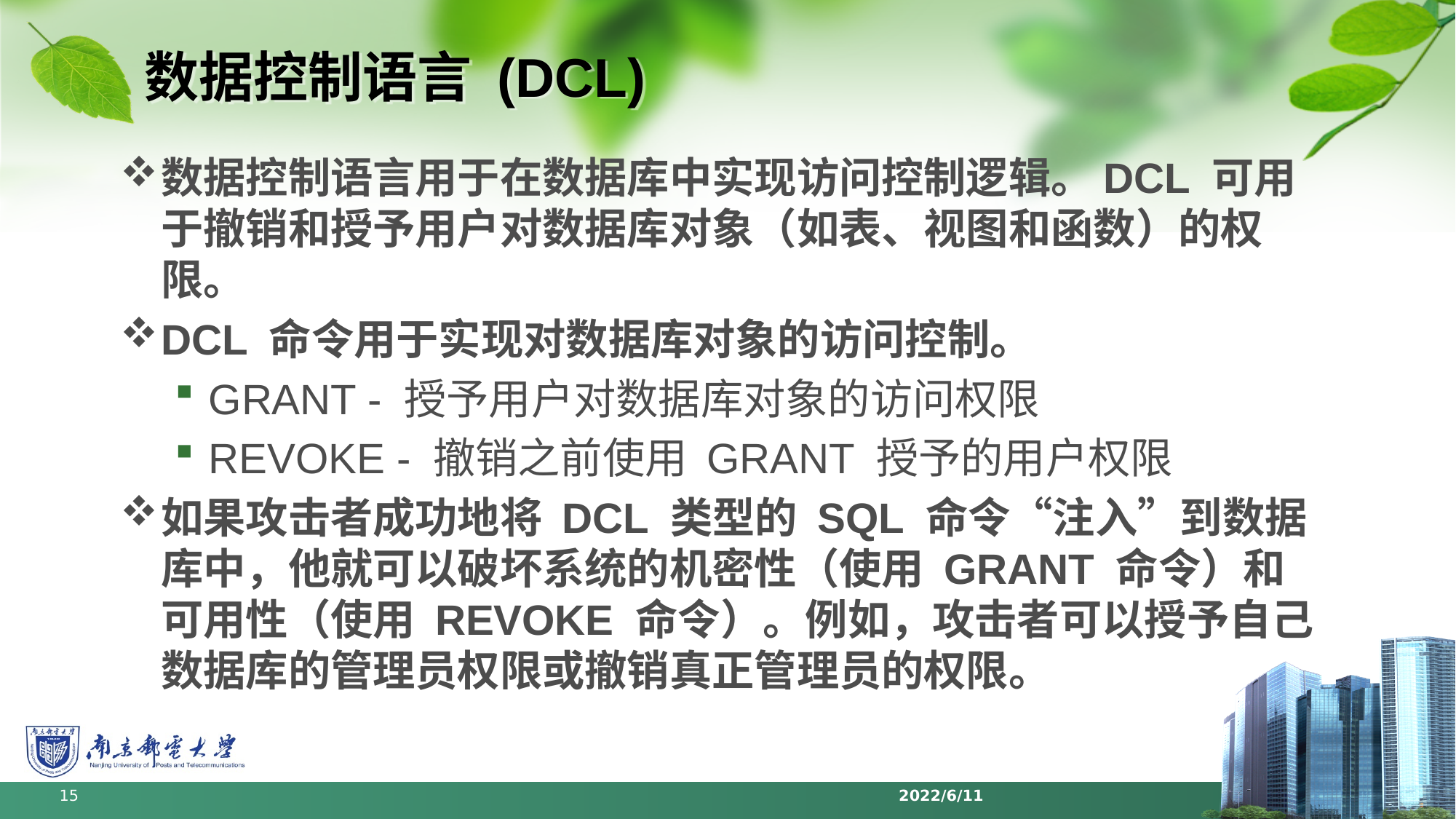

# 数据控制语言 (DCL)
数据控制语言用于在数据库中实现访问控制逻辑。DCL 可用于撤销和授予用户对数据库对象（如表、视图和函数）的权限。
DCL 命令用于实现对数据库对象的访问控制。
GRANT - 授予用户对数据库对象的访问权限
REVOKE - 撤销之前使用 GRANT 授予的用户权限
如果攻击者成功地将 DCL 类型的 SQL 命令“注入”到数据库中，他就可以破坏系统的机密性（使用 GRANT 命令）和可用性（使用 REVOKE 命令）。例如，攻击者可以授予自己数据库的管理员权限或撤销真正管理员的权限。
15
2022/6/11